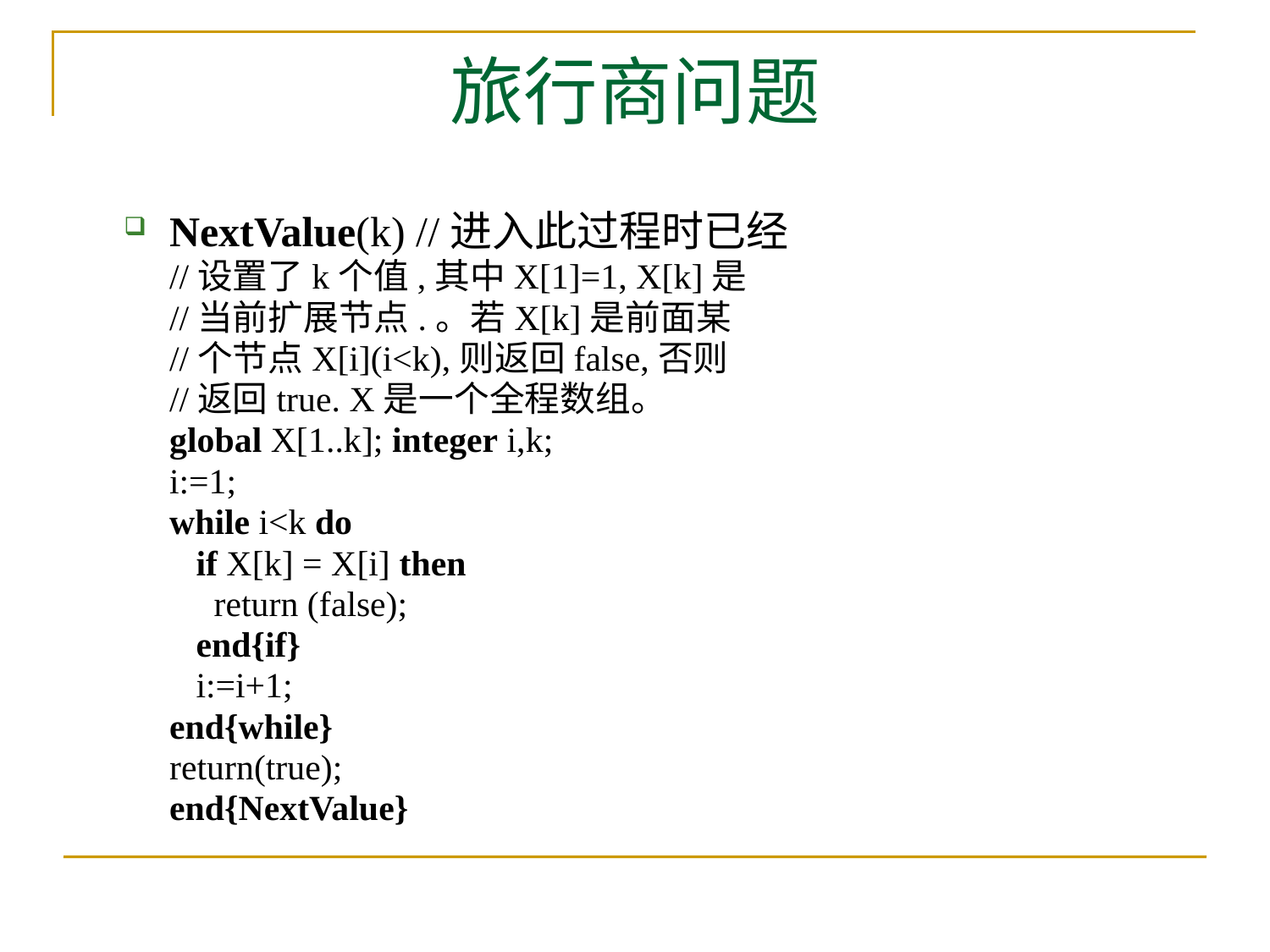

# 旅行商问题
NextValue(k) //进入此过程时已经
//设置了k个值,其中X[1]=1, X[k]是
//当前扩展节点.。若X[k]是前面某
//个节点X[i](i<k),则返回false,否则
//返回true. X是一个全程数组。
global X[1..k]; integer i,k;
i:=1;
while i<k do
   if X[k] = X[i] then
     return (false);
   end{if}
   i:=i+1;
end{while}
return(true);
end{NextValue}